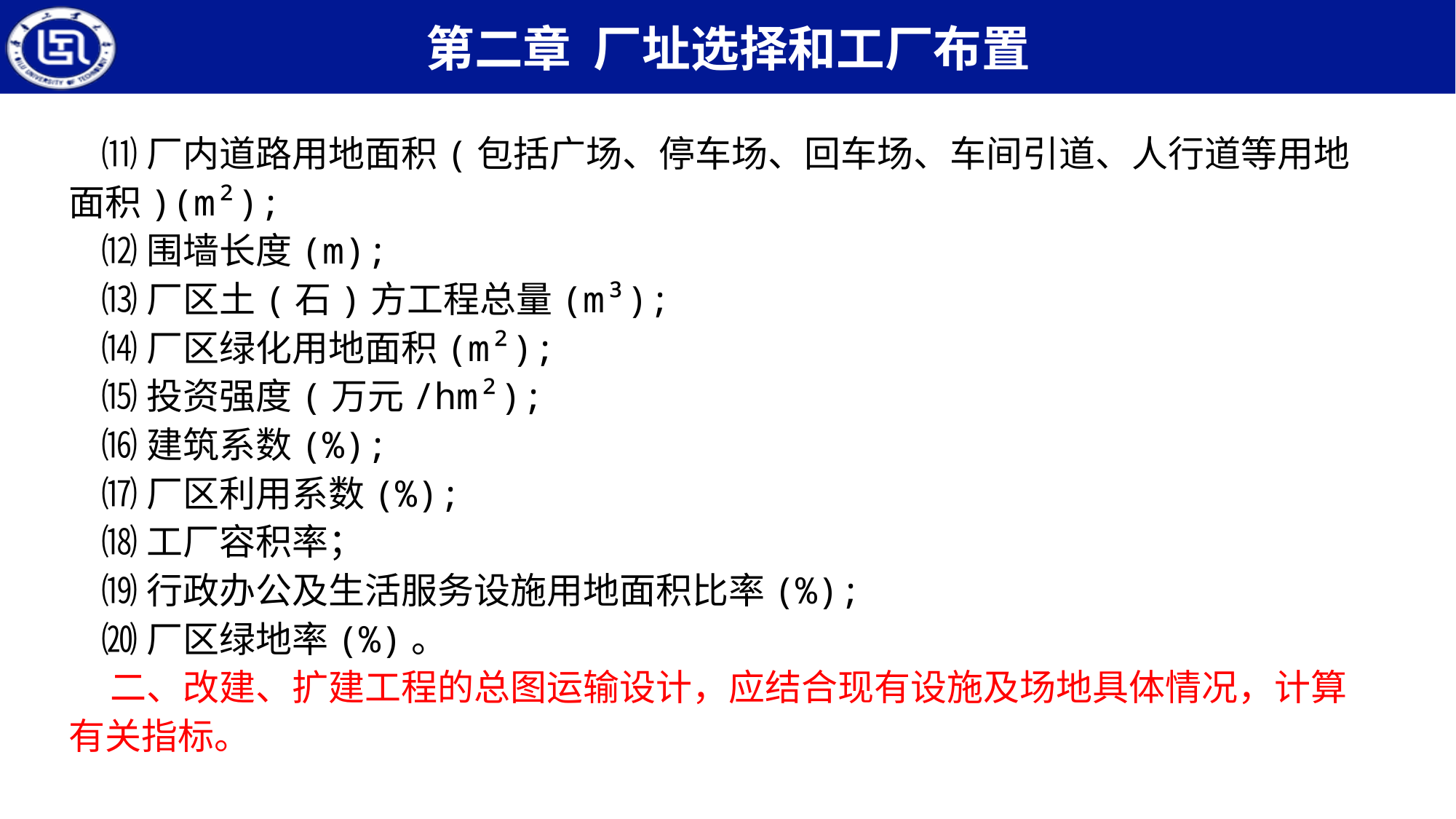

⑾厂内道路用地面积(包括广场、停车场、回车场、车间引道、人行道等用地面积)(m²);
    ⑿围墙长度(m);
    ⒀厂区土(石)方工程总量(m³);
    ⒁厂区绿化用地面积(m²);
    ⒂投资强度(万元/hm²);
    ⒃建筑系数(%);
    ⒄厂区利用系数(%);
    ⒅工厂容积率；
    ⒆行政办公及生活服务设施用地面积比率(%);
    ⒇厂区绿地率(%)。
    二、改建、扩建工程的总图运输设计，应结合现有设施及场地具体情况，计算有关指标。